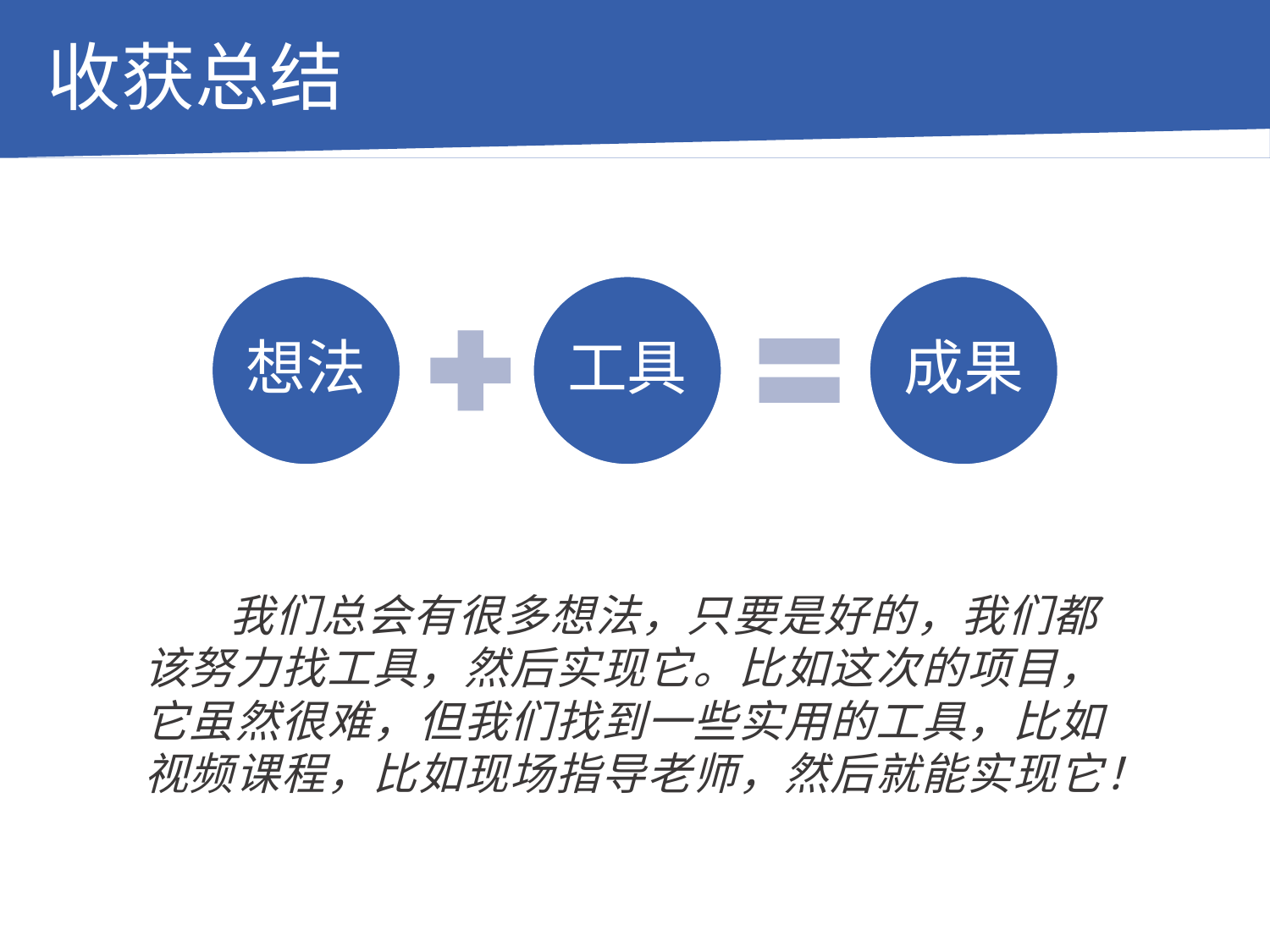

收获总结
想法

工具

成果

      我们总会有很多想法，只要是好的，我们都该努力找工具，然后实现它。比如这次的项目，它虽然很难，但我们找到一些实用的工具，比如视频课程，比如现场指导老师，然后就能实现它！